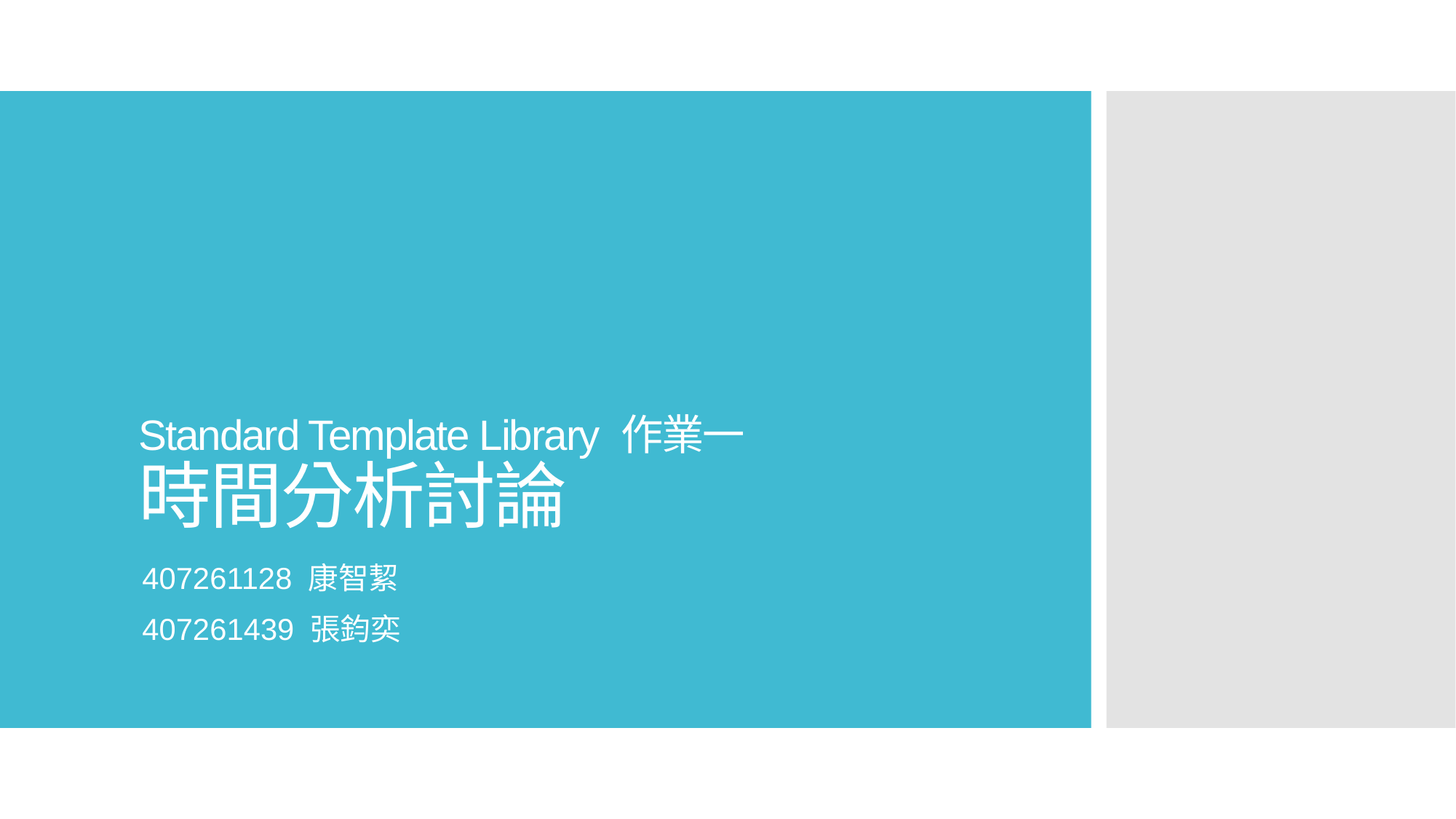

# Standard Template Library 作業一 時間分析討論
407261128 康智絜
407261439 張鈞奕